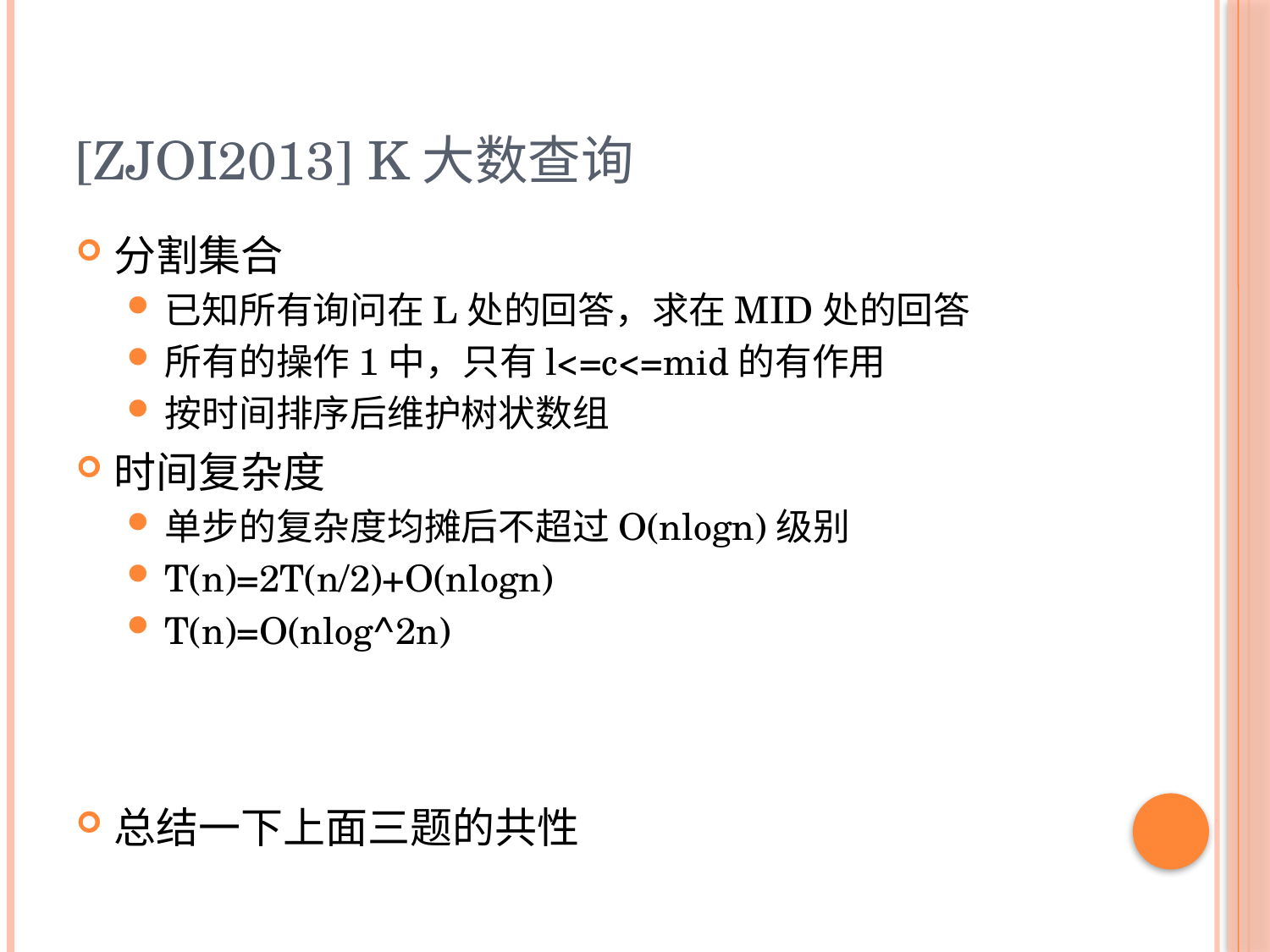

# [ZJOI2013] K大数查询
分割集合
已知所有询问在L处的回答，求在MID处的回答
所有的操作1中，只有l<=c<=mid的有作用
按时间排序后维护树状数组
时间复杂度
单步的复杂度均摊后不超过O(nlogn)级别
T(n)=2T(n/2)+O(nlogn)
T(n)=O(nlog^2n)

总结一下上面三题的共性